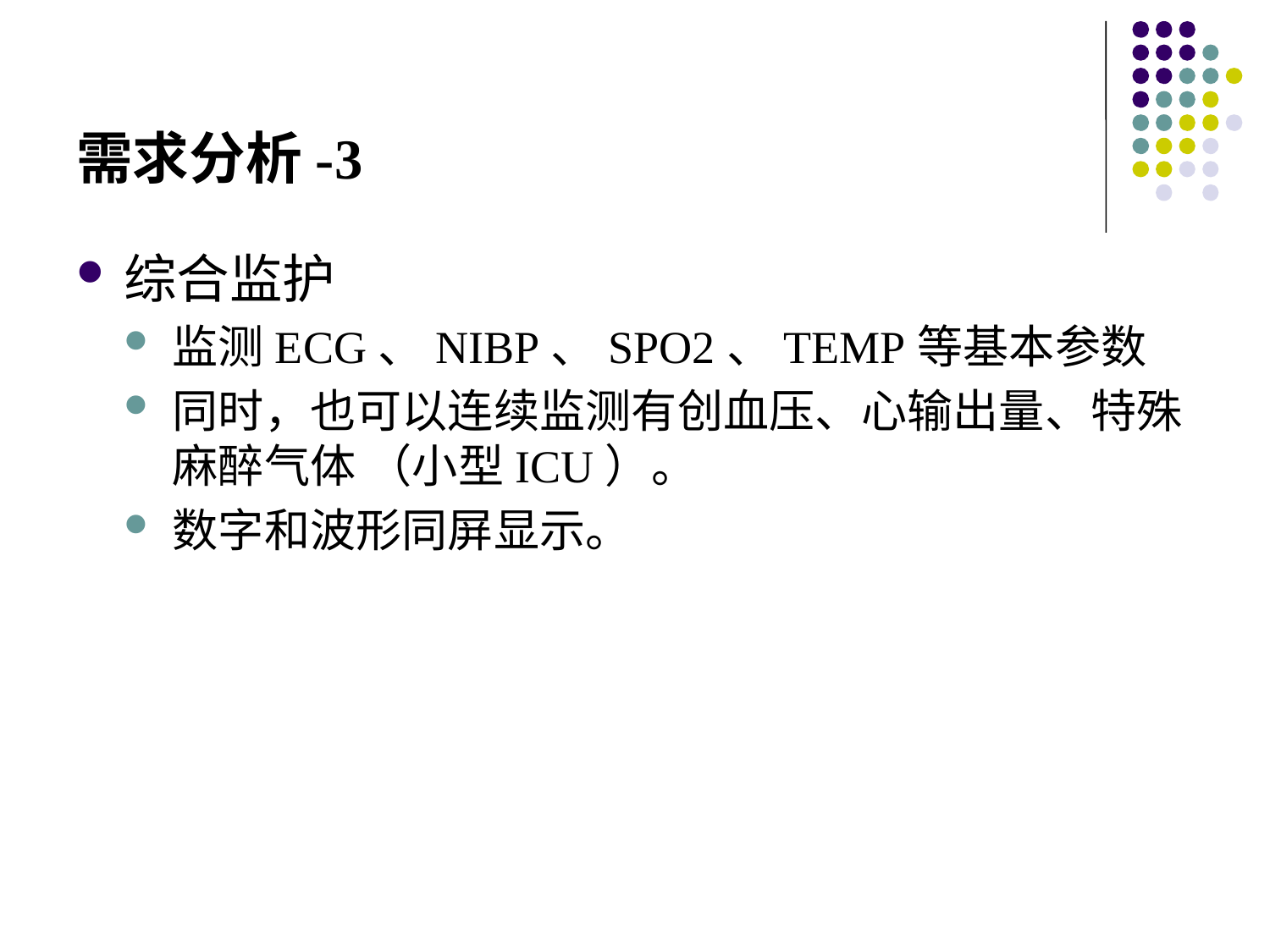

# 需求分析-3
综合监护
监测ECG、NIBP、SPO2、TEMP等基本参数
同时，也可以连续监测有创血压、心输出量、特殊麻醉气体 （小型ICU）。
数字和波形同屏显示。